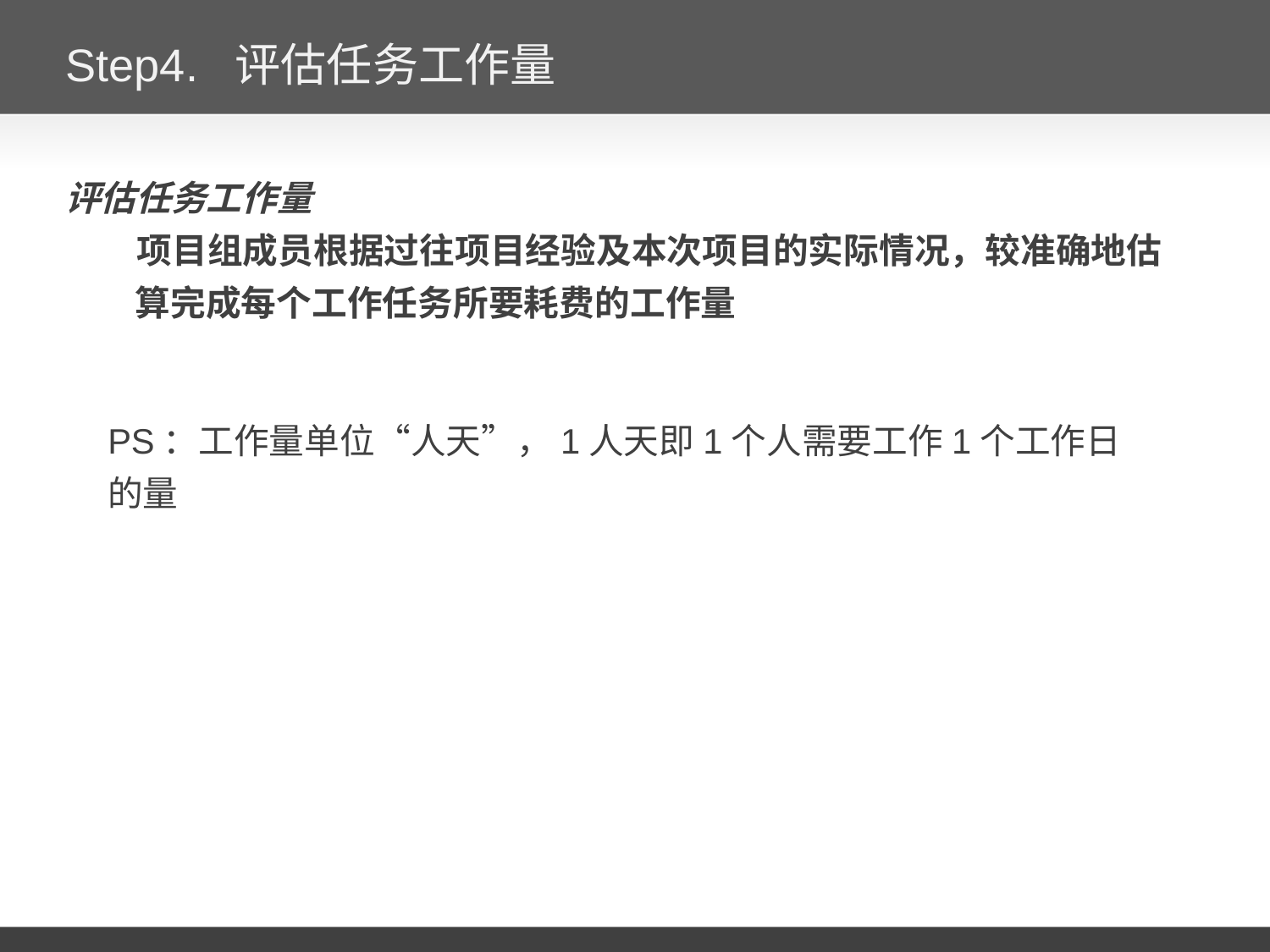

# Step4.  评估任务工作量
评估任务工作量
项目组成员根据过往项目经验及本次项目的实际情况，较准确地估算完成每个工作任务所要耗费的工作量
PS：工作量单位“人天”，1人天即1个人需要工作1个工作日的量